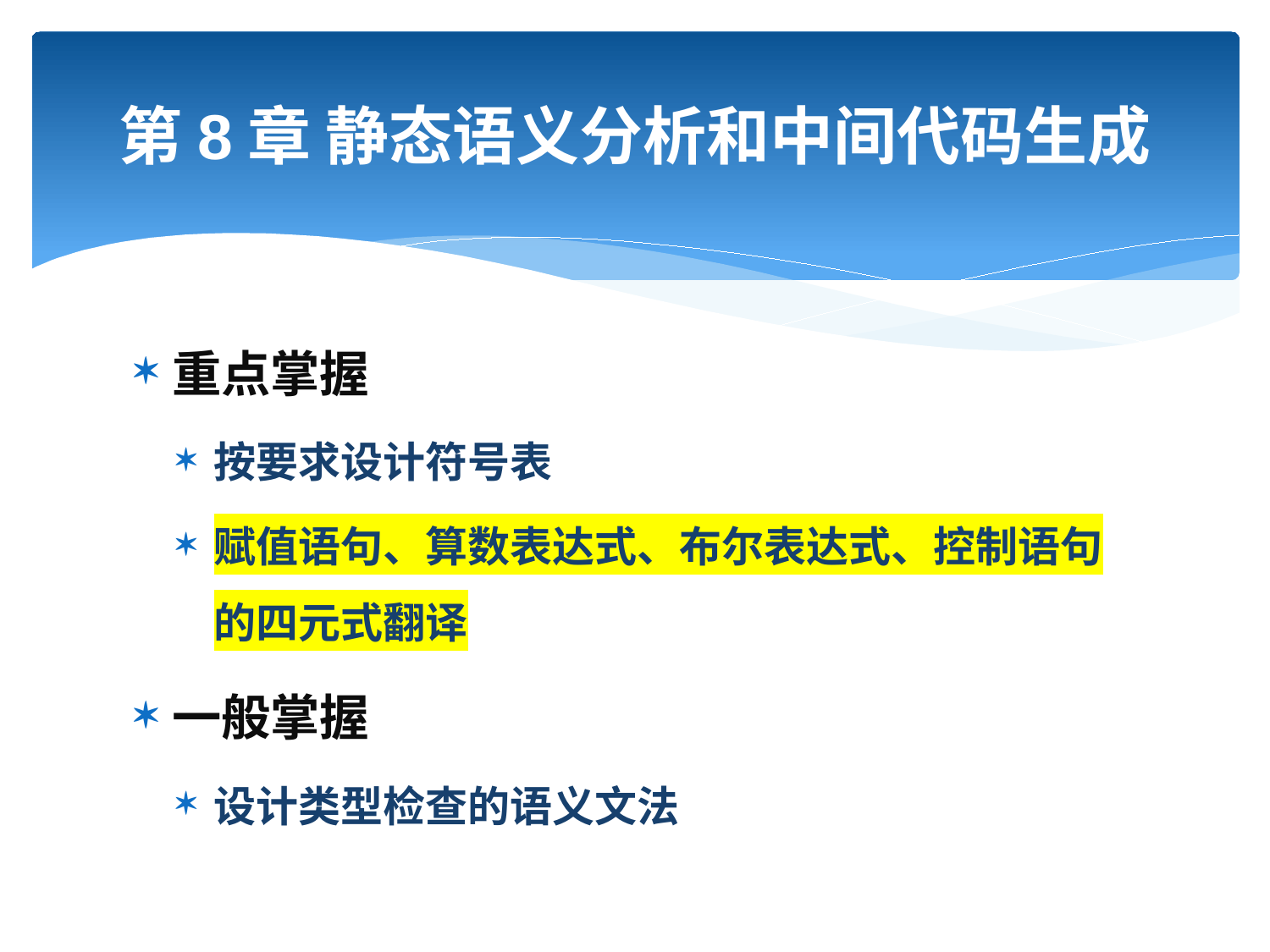

# 第8章 静态语义分析和中间代码生成
重点掌握
按要求设计符号表
赋值语句、算数表达式、布尔表达式、控制语句的四元式翻译
一般掌握
设计类型检查的语义文法